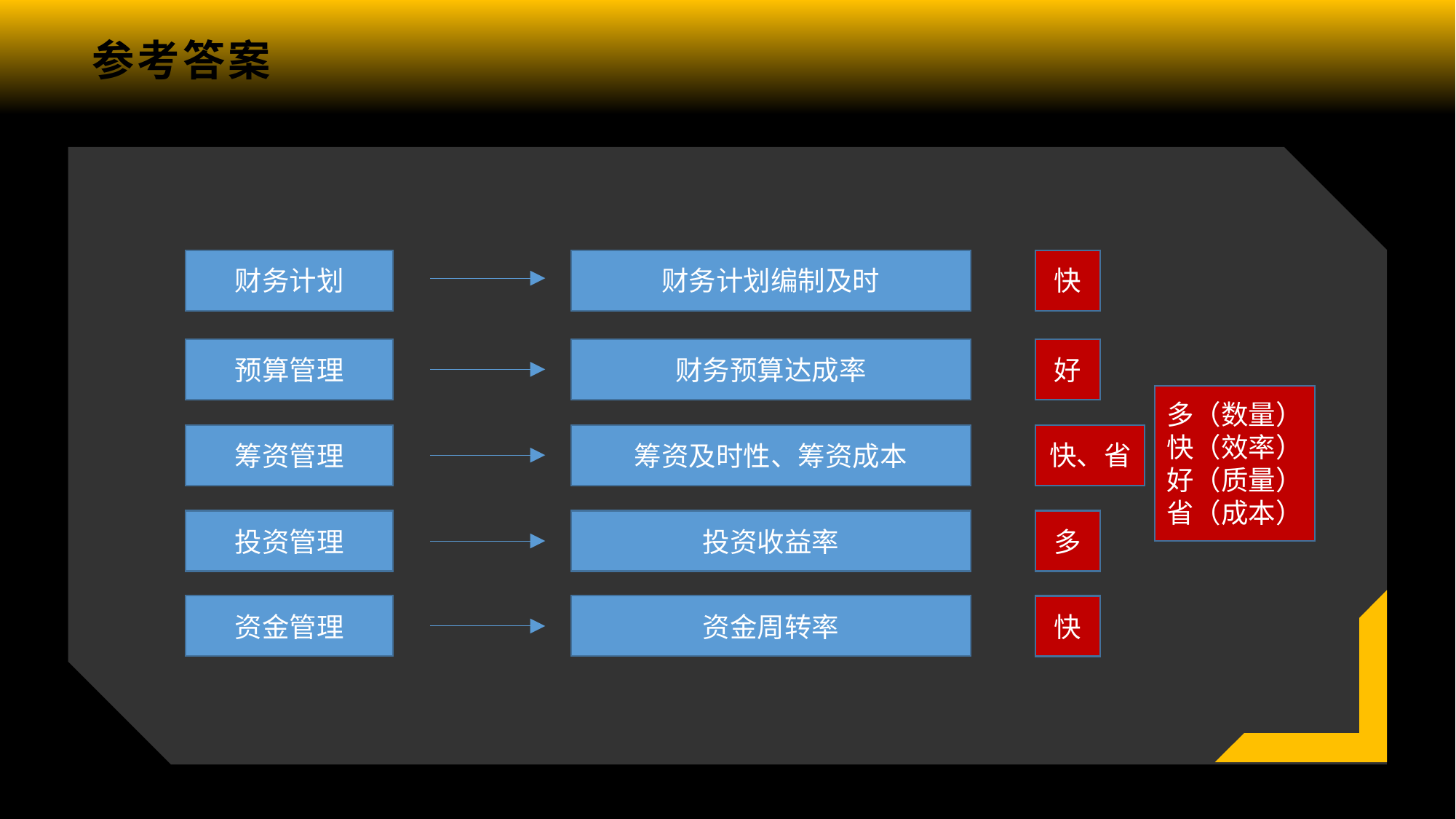

# 参考答案

财务计划
财务计划编制及时
预算管理
财务预算达成率
筹资管理
筹资及时性、筹资成本
投资管理
投资收益率
资金管理
资金周转率
快
好
多（数量）
快（效率）
好（质量）
省（成本）
快、省
多
快